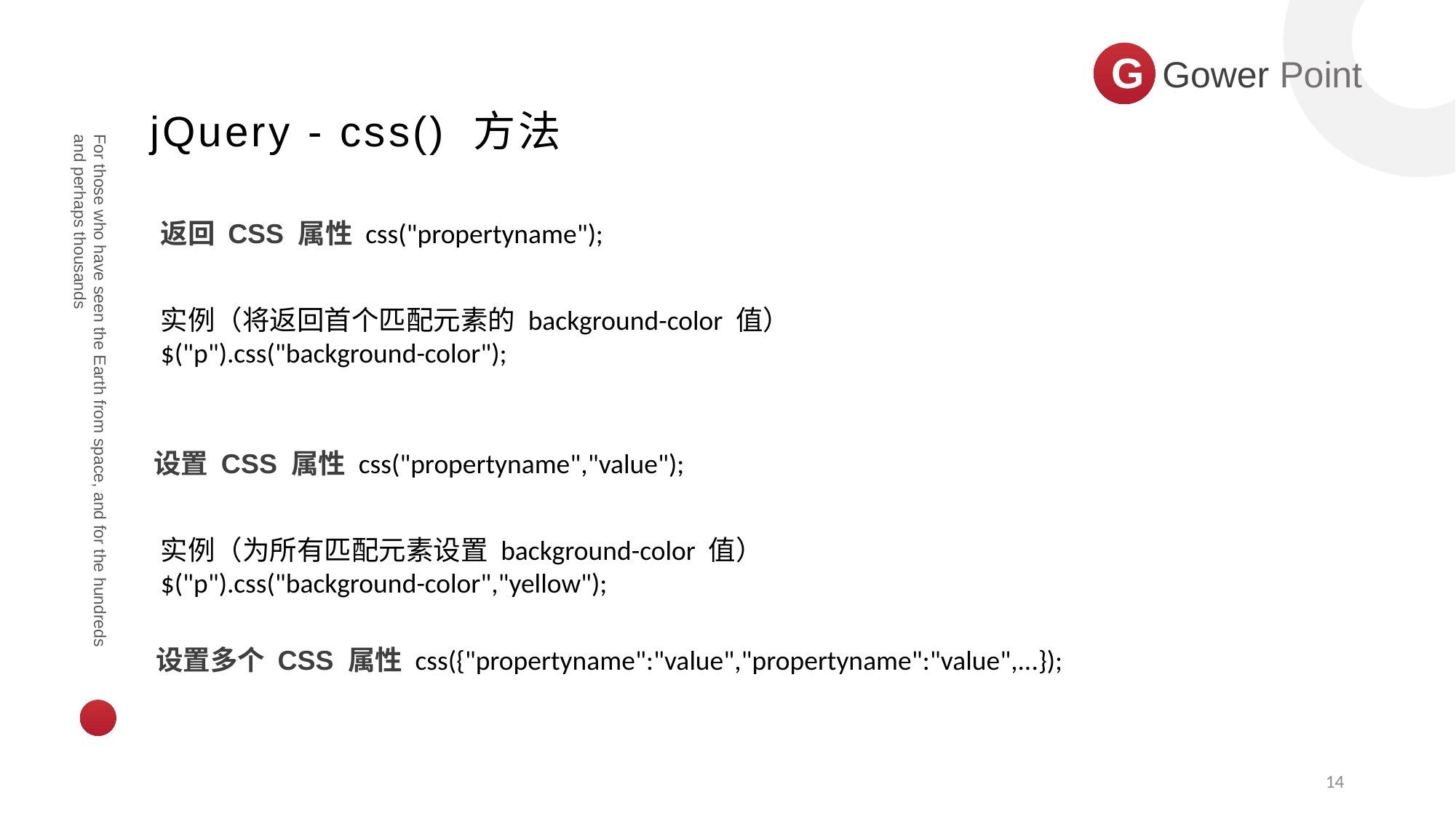

G

Gower Point
jQuery - css() 方法
返回 CSS 属性 css("propertyname");
实例（将返回首个匹配元素的 background-color 值）
$("p").css("background-color");
For those who have seen the Earth from space, and for the hundreds and perhaps thousands
设置 CSS 属性 css("propertyname","value");
实例（为所有匹配元素设置 background-color 值）
$("p").css("background-color","yellow");
设置多个 CSS 属性 css({"propertyname":"value","propertyname":"value",...});

14